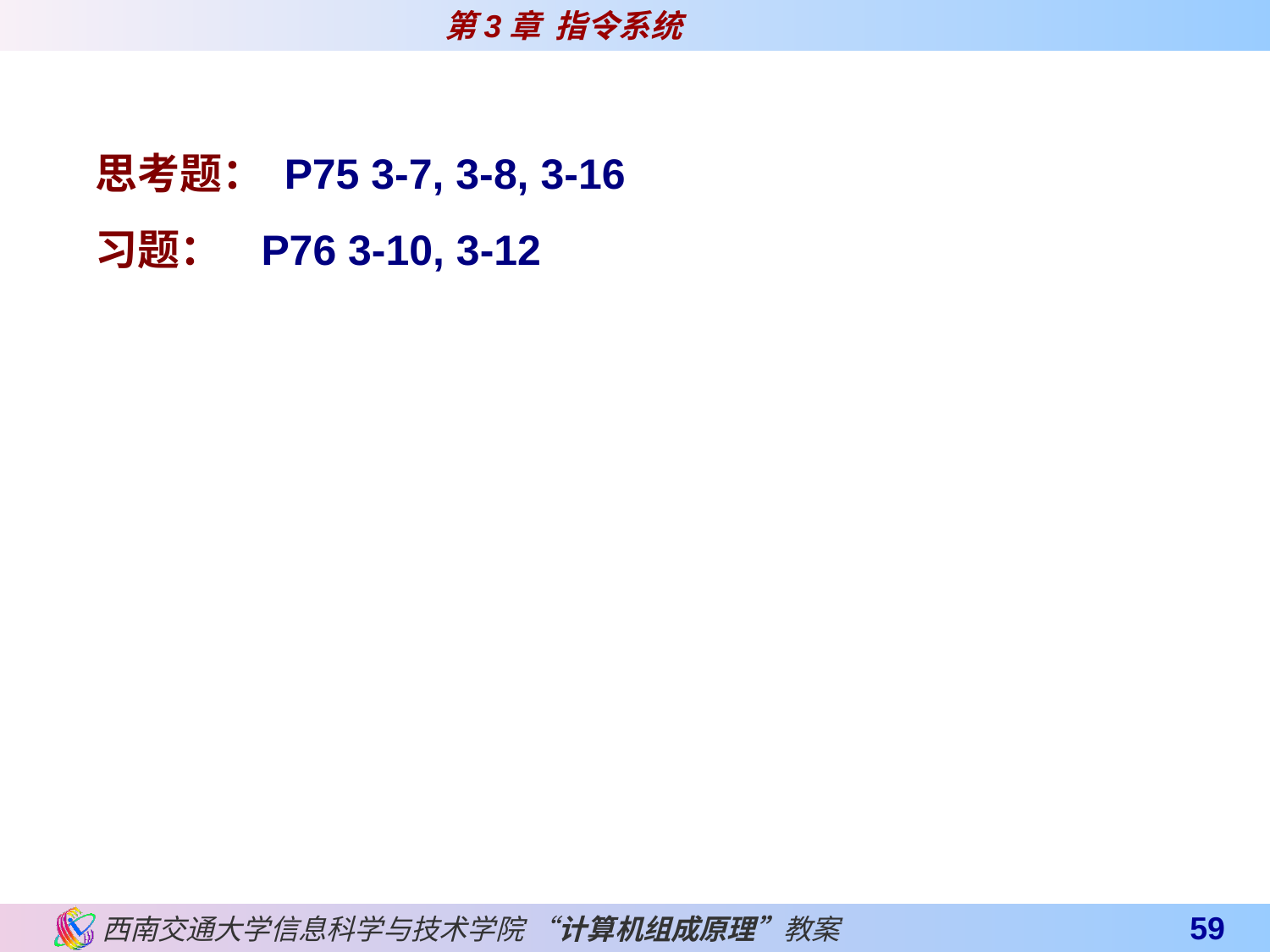

思考题： P75 3-7, 3-8, 3-16
习题：   P76 3-10, 3-12